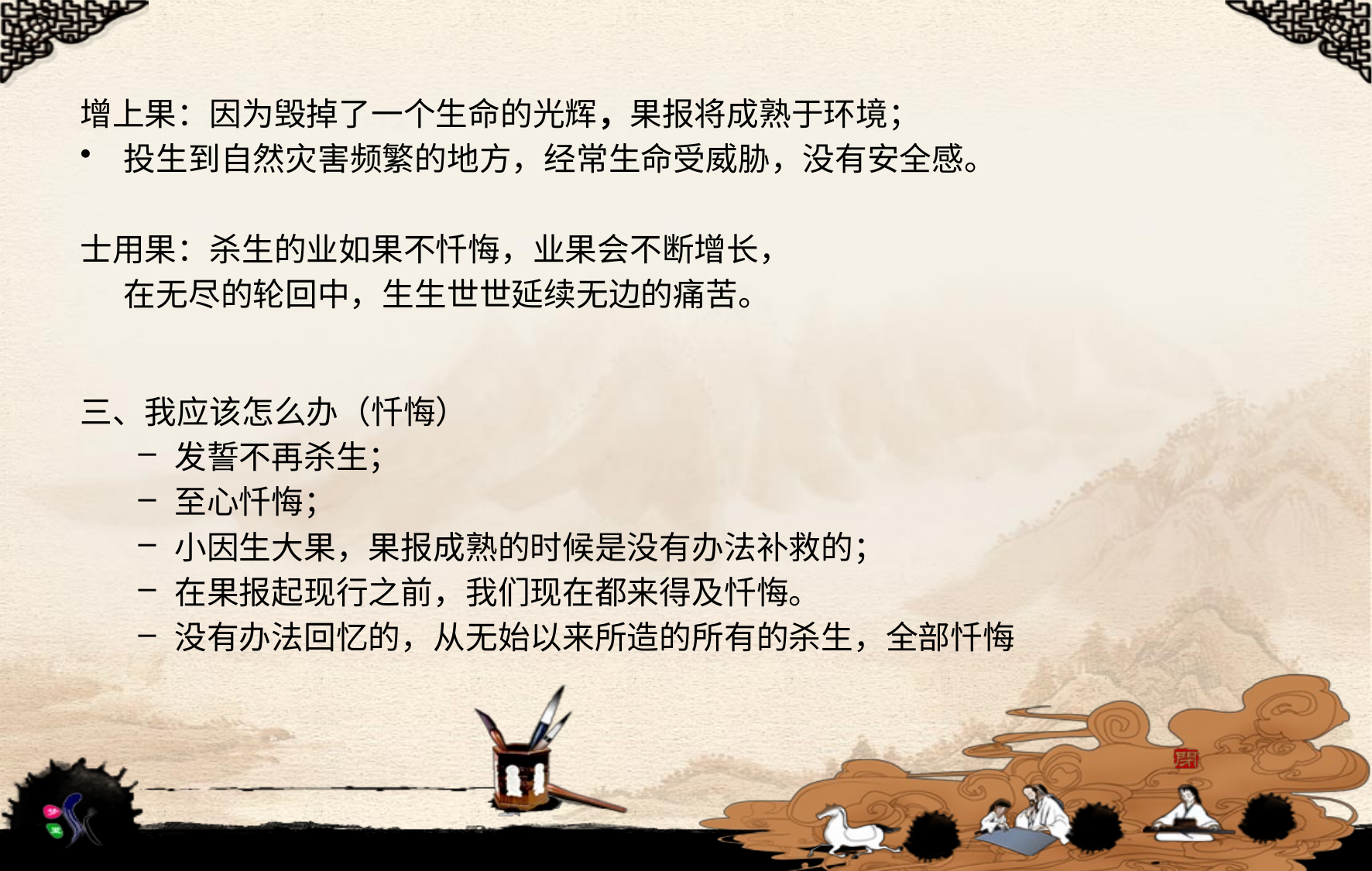

增上果：因为毁掉了一个生命的光辉，果报将成熟于环境；
投生到自然灾害频繁的地方，经常生命受威胁，没有安全感。

士用果：杀生的业如果不忏悔，业果会不断增长，
     在无尽的轮回中，生生世世延续无边的痛苦。

三、我应该怎么办（忏悔）
发誓不再杀生；
至心忏悔；
小因生大果，果报成熟的时候是没有办法补救的；
在果报起现行之前，我们现在都来得及忏悔。
没有办法回忆的，从无始以来所造的所有的杀生，全部忏悔

#